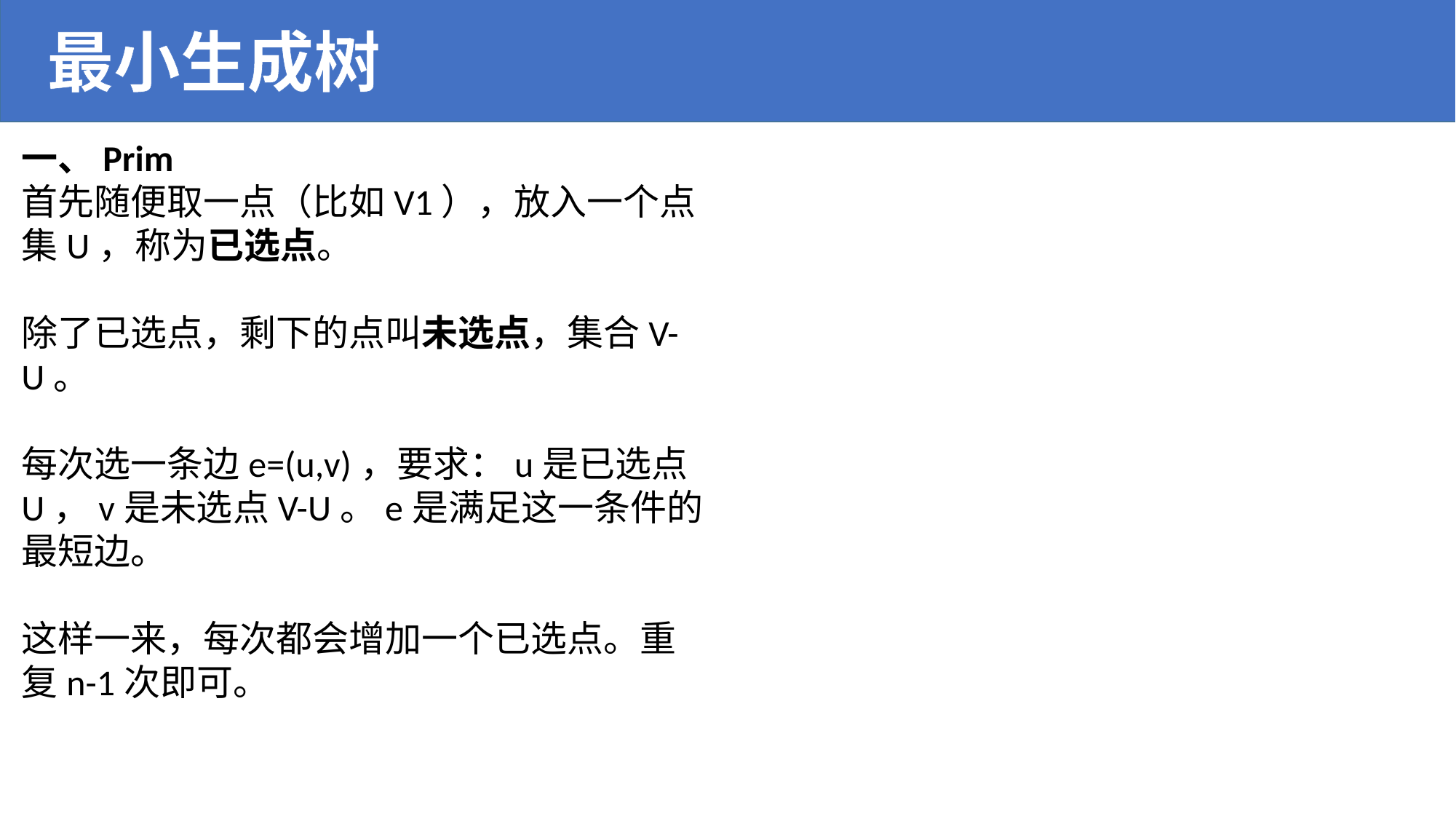

最小生成树
一、Prim
首先随便取一点（比如V1），放入一个点集U，称为已选点。

除了已选点，剩下的点叫未选点，集合V-U。

每次选一条边e=(u,v)，要求：u是已选点U，v是未选点V-U。e是满足这一条件的最短边。

这样一来，每次都会增加一个已选点。重复n-1次即可。